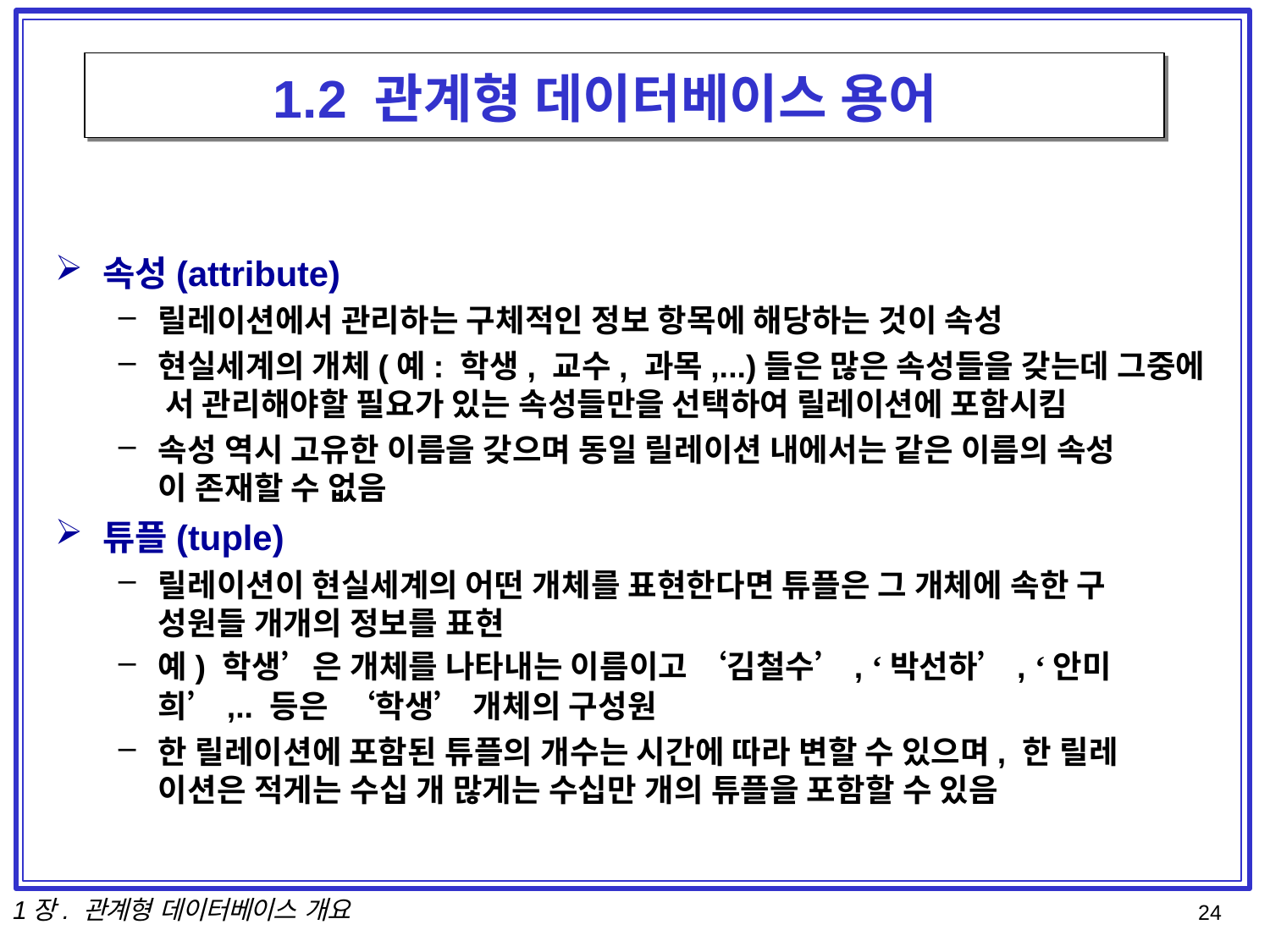

# 1.2 관계형 데이터베이스 용어
속성(attribute)
릴레이션에서 관리하는 구체적인 정보 항목에 해당하는 것이 속성
현실세계의 개체(예: 학생, 교수, 과목,...)들은 많은 속성들을 갖는데 그중에  서 관리해야할 필요가 있는 속성들만을 선택하여 릴레이션에 포함시킴
속성 역시 고유한 이름을 갖으며 동일 릴레이션 내에서는 같은 이름의 속성
이 존재할 수 없음
튜플(tuple)
릴레이션이 현실세계의 어떤 개체를 표현한다면 튜플은 그 개체에 속한 구  성원들 개개의 정보를 표현
예) 학생’은 개체를 나타내는 이름이고 ‘김철수’, ‘박선하’, ‘안미희’,.. 등은  ‘학생’ 개체의 구성원
한 릴레이션에 포함된 튜플의 개수는 시간에 따라 변할 수 있으며, 한 릴레  이션은 적게는 수십 개 많게는 수십만 개의 튜플을 포함할 수 있음
1장. 관계형 데이터베이스 개요
24